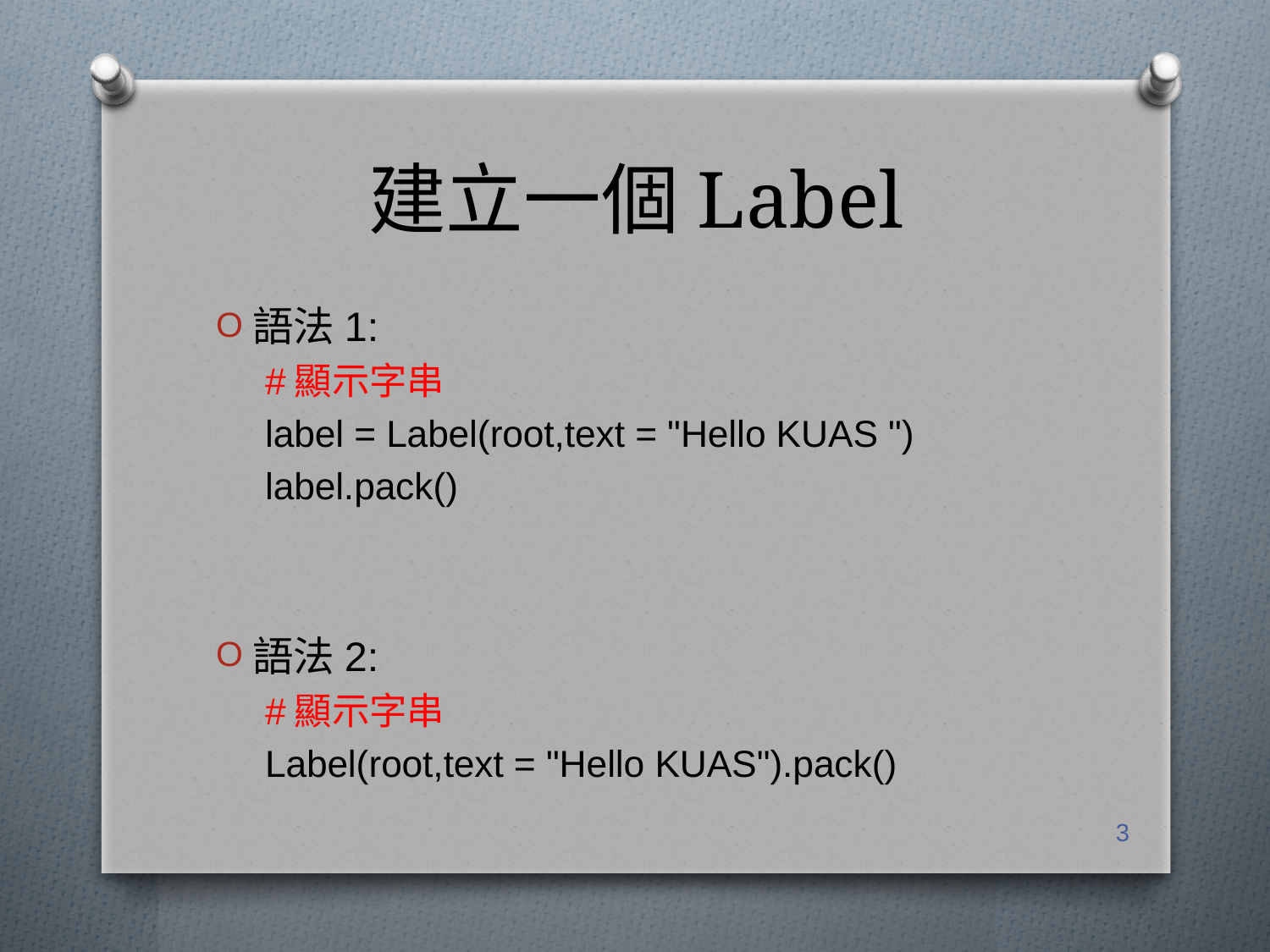

# 建立一個Label
語法1:
#顯示字串
label = Label(root,text = "Hello KUAS ")
label.pack()

語法2:
#顯示字串
Label(root,text = "Hello KUAS").pack()
3